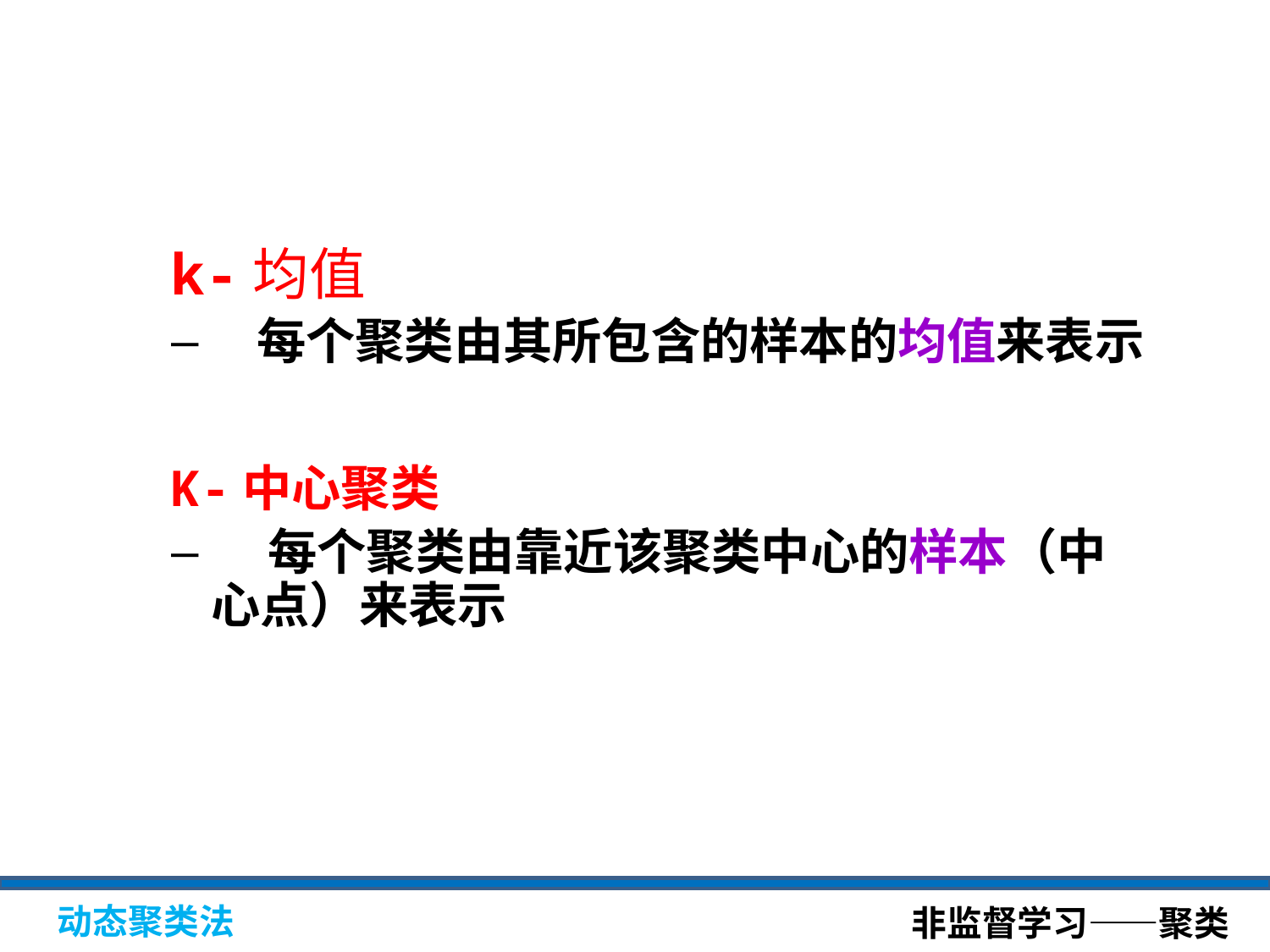

k-均值
   每个聚类由其所包含的样本的均值来表示

K-中心聚类
    每个聚类由靠近该聚类中心的样本（中心点）来表示

非监督学习——聚类
动态聚类法